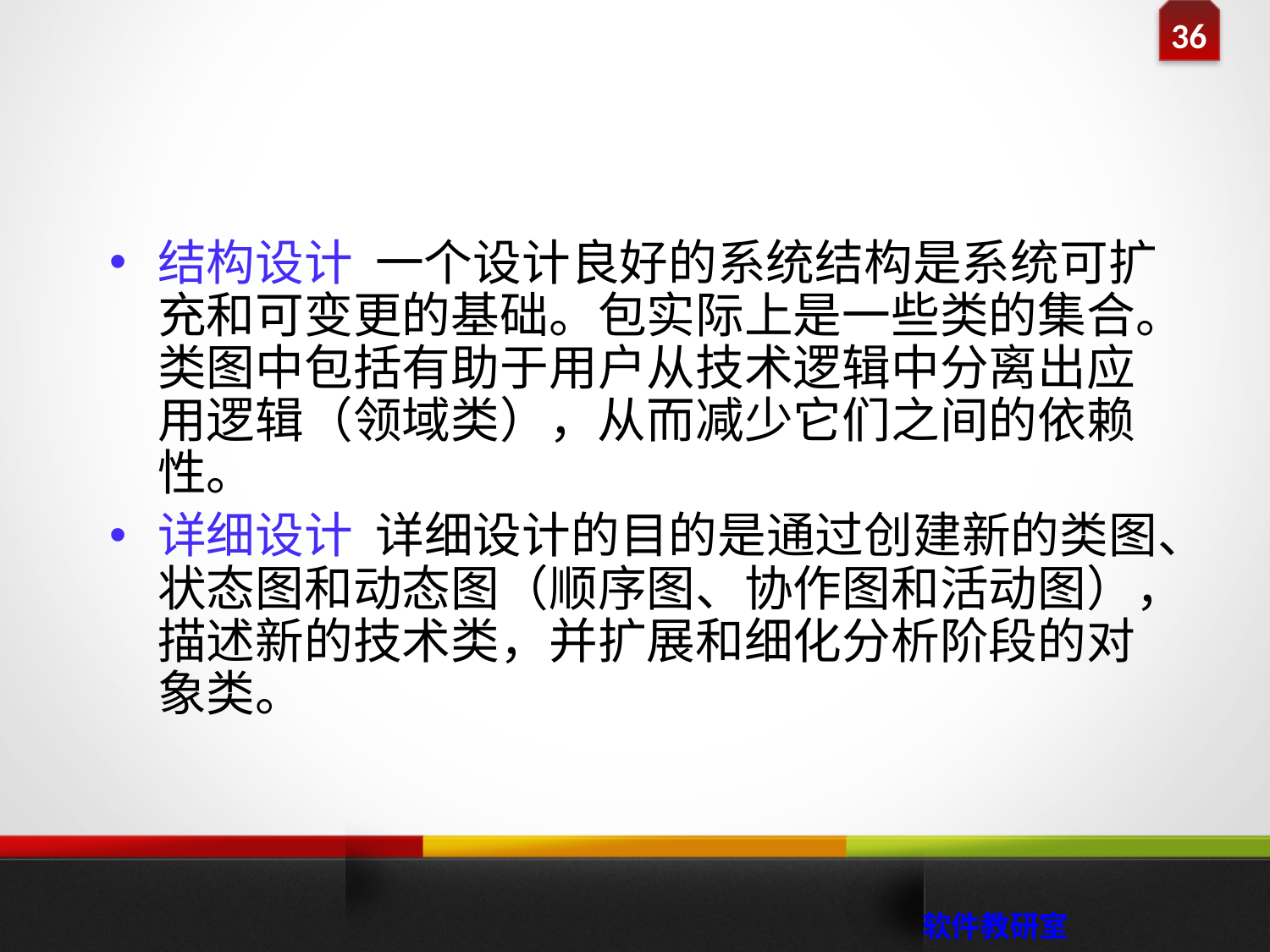

结构设计  一个设计良好的系统结构是系统可扩充和可变更的基础。包实际上是一些类的集合。类图中包括有助于用户从技术逻辑中分离出应用逻辑（领域类），从而减少它们之间的依赖性。
详细设计  详细设计的目的是通过创建新的类图、状态图和动态图（顺序图、协作图和活动图），描述新的技术类，并扩展和细化分析阶段的对象类。
                                     软件教研室